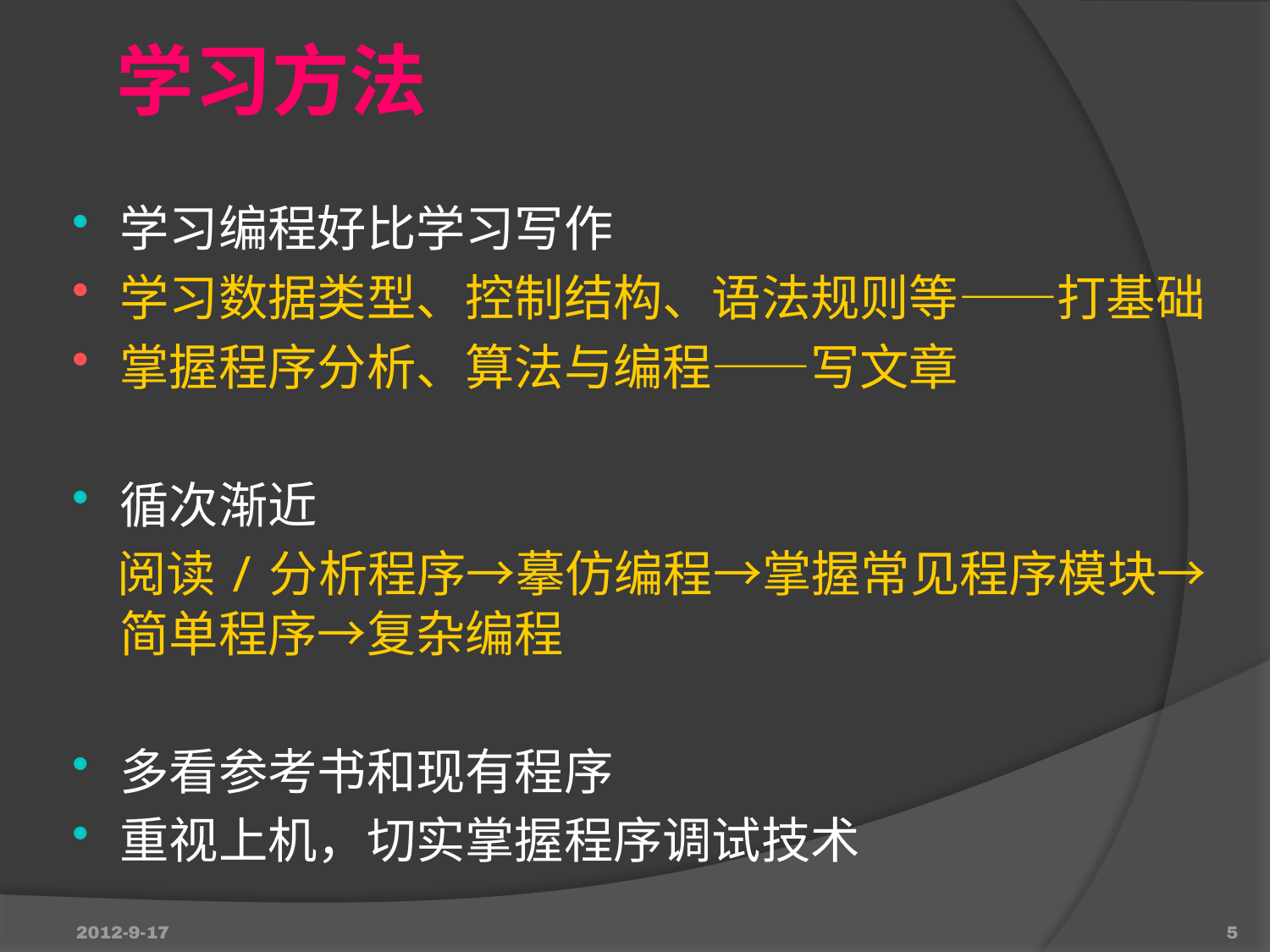

学习方法

学习编程好比学习写作
学习数据类型、控制结构、语法规则等——打基础
掌握程序分析、算法与编程——写文章

循次渐近
   阅读/分析程序→摹仿编程→掌握常见程序模块→简单程序→复杂编程

多看参考书和现有程序
重视上机，切实掌握程序调试技术
2012-9-17
5